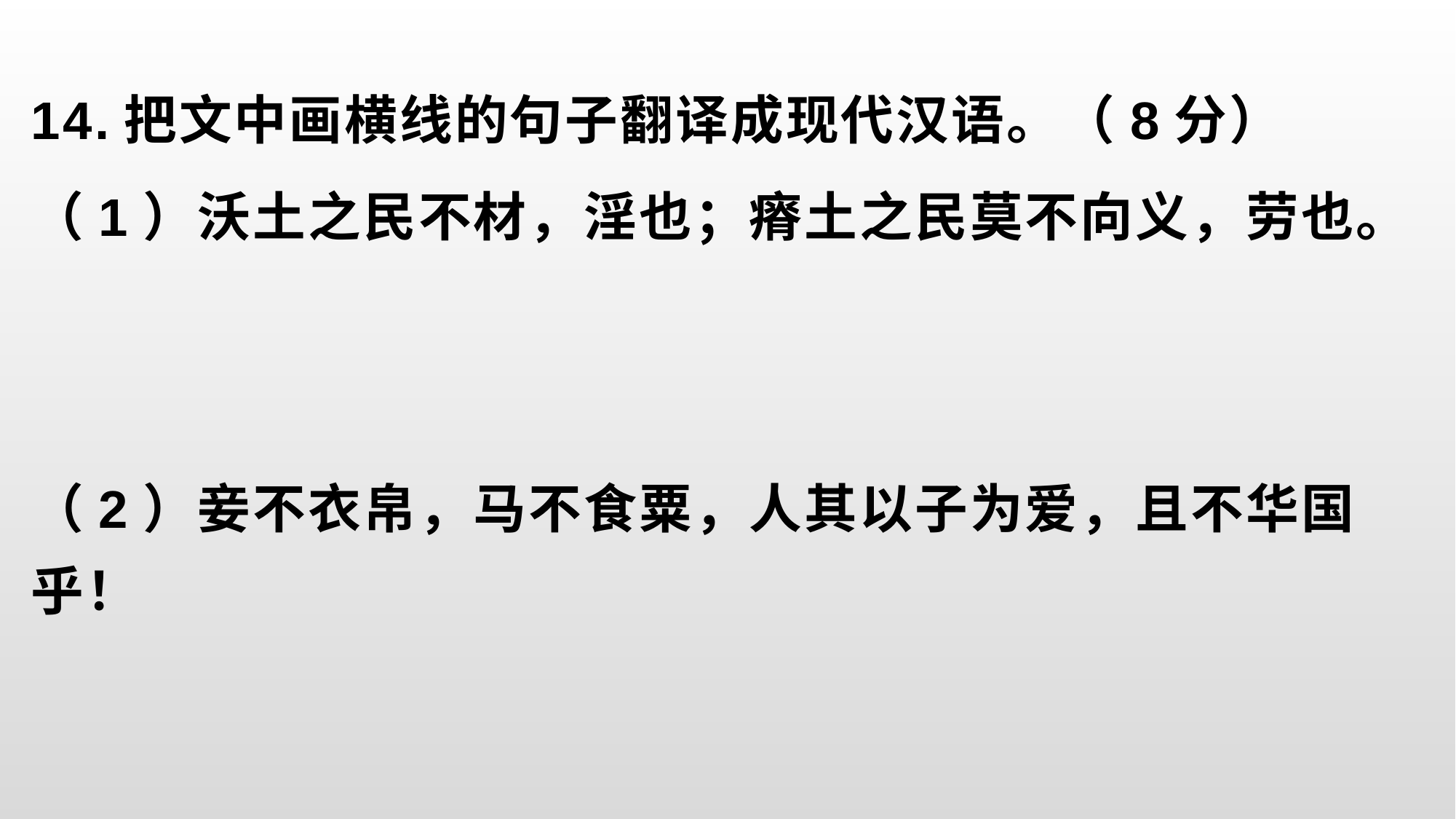

14.把文中画横线的句子翻译成现代汉语。（8分）
（1）沃土之民不材，淫也；瘠土之民莫不向义，劳也。

（2）妾不衣帛，马不食粟，人其以子为爱，且不华国乎！